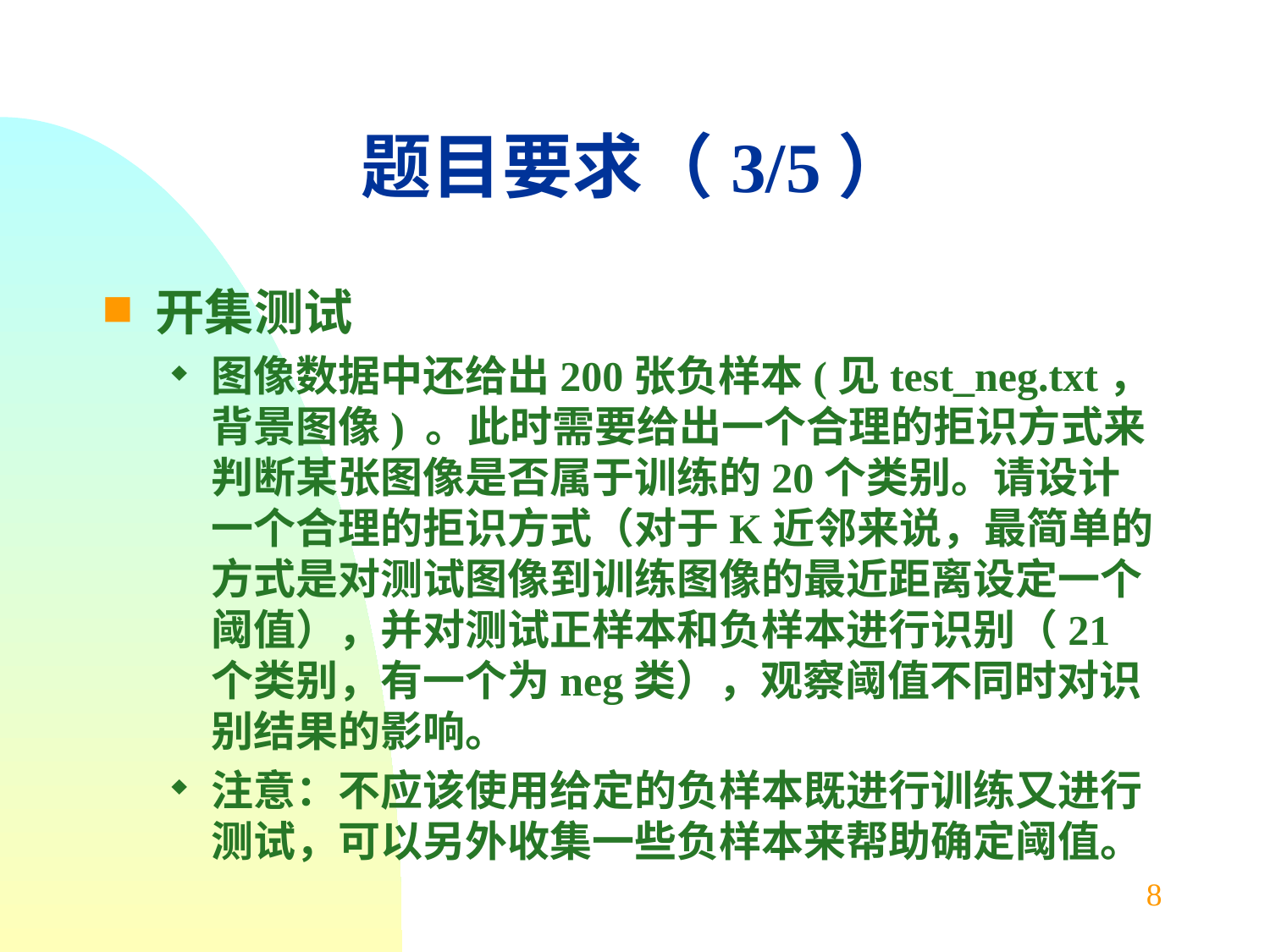

# 题目要求（3/5）
开集测试
图像数据中还给出200张负样本(见test_neg.txt，背景图像) 。此时需要给出一个合理的拒识方式来判断某张图像是否属于训练的20个类别。请设计一个合理的拒识方式（对于K近邻来说，最简单的方式是对测试图像到训练图像的最近距离设定一个阈值），并对测试正样本和负样本进行识别（21个类别，有一个为neg类），观察阈值不同时对识别结果的影响。
注意：不应该使用给定的负样本既进行训练又进行测试，可以另外收集一些负样本来帮助确定阈值。

8